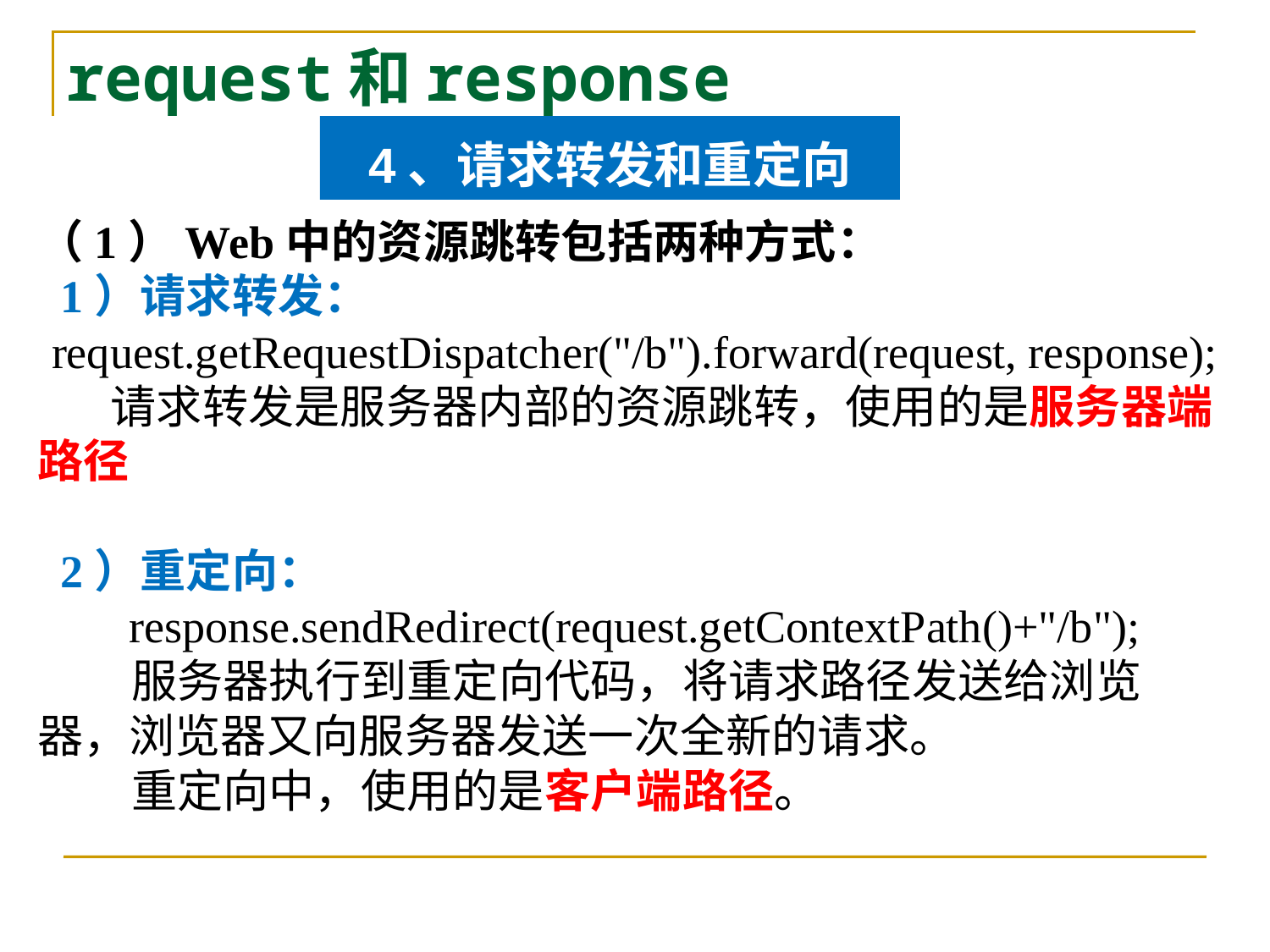

# request和response
4、请求转发和重定向
（1）Web中的资源跳转包括两种方式：
  1）请求转发：
request.getRequestDispatcher("/b").forward(request, response);
      请求转发是服务器内部的资源跳转，使用的是服务器端路径

  2）重定向：
response.sendRedirect(request.getContextPath()+"/b");
        服务器执行到重定向代码，将请求路径发送给浏览器，浏览器又向服务器发送一次全新的请求。
        重定向中，使用的是客户端路径。